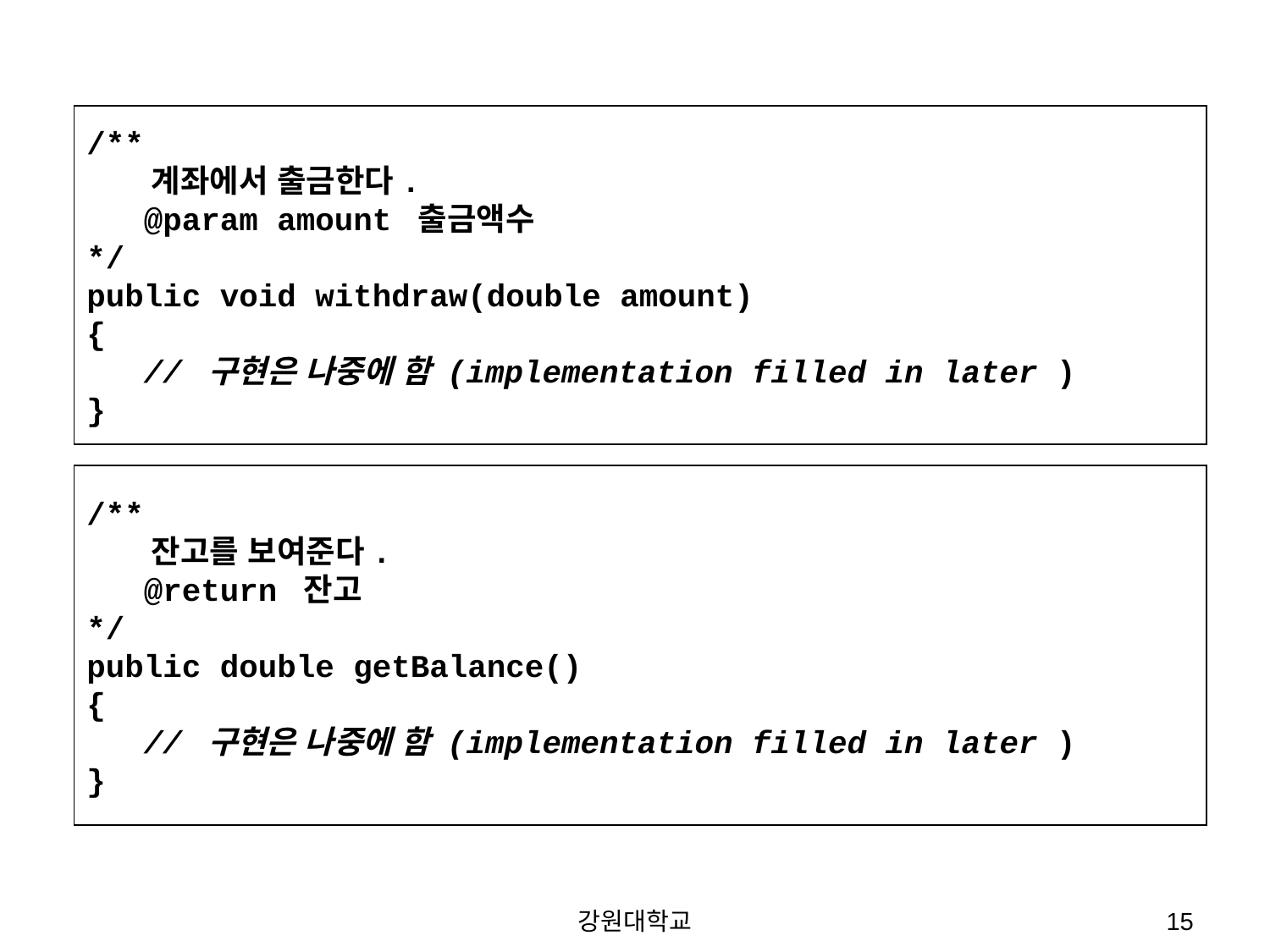

/**
   계좌에서 출금한다.
   @param amount 출금액수
*/
public void withdraw(double amount)
{
   // 구현은 나중에 함 (implementation filled in later )
}
/**
   잔고를 보여준다.
   @return 잔고
*/
public double getBalance()
{
   // 구현은 나중에 함 (implementation filled in later )
}

강원대학교
15